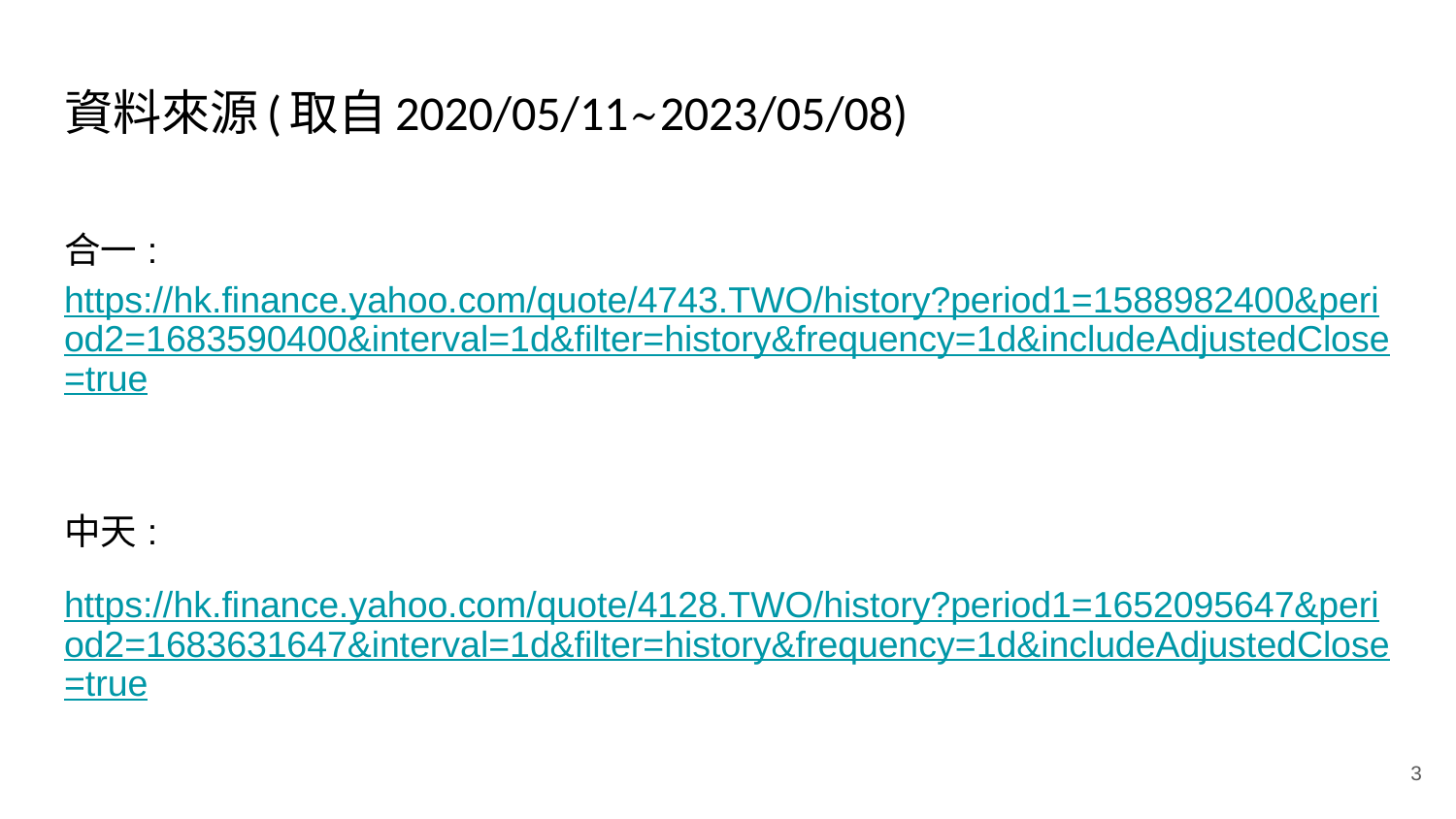

# 資料來源(取自2020/05/11~2023/05/08)
合一: https://hk.finance.yahoo.com/quote/4743.TWO/history?period1=1588982400&period2=1683590400&interval=1d&filter=history&frequency=1d&includeAdjustedClose=true

中天:
https://hk.finance.yahoo.com/quote/4128.TWO/history?period1=1652095647&period2=1683631647&interval=1d&filter=history&frequency=1d&includeAdjustedClose=true

3